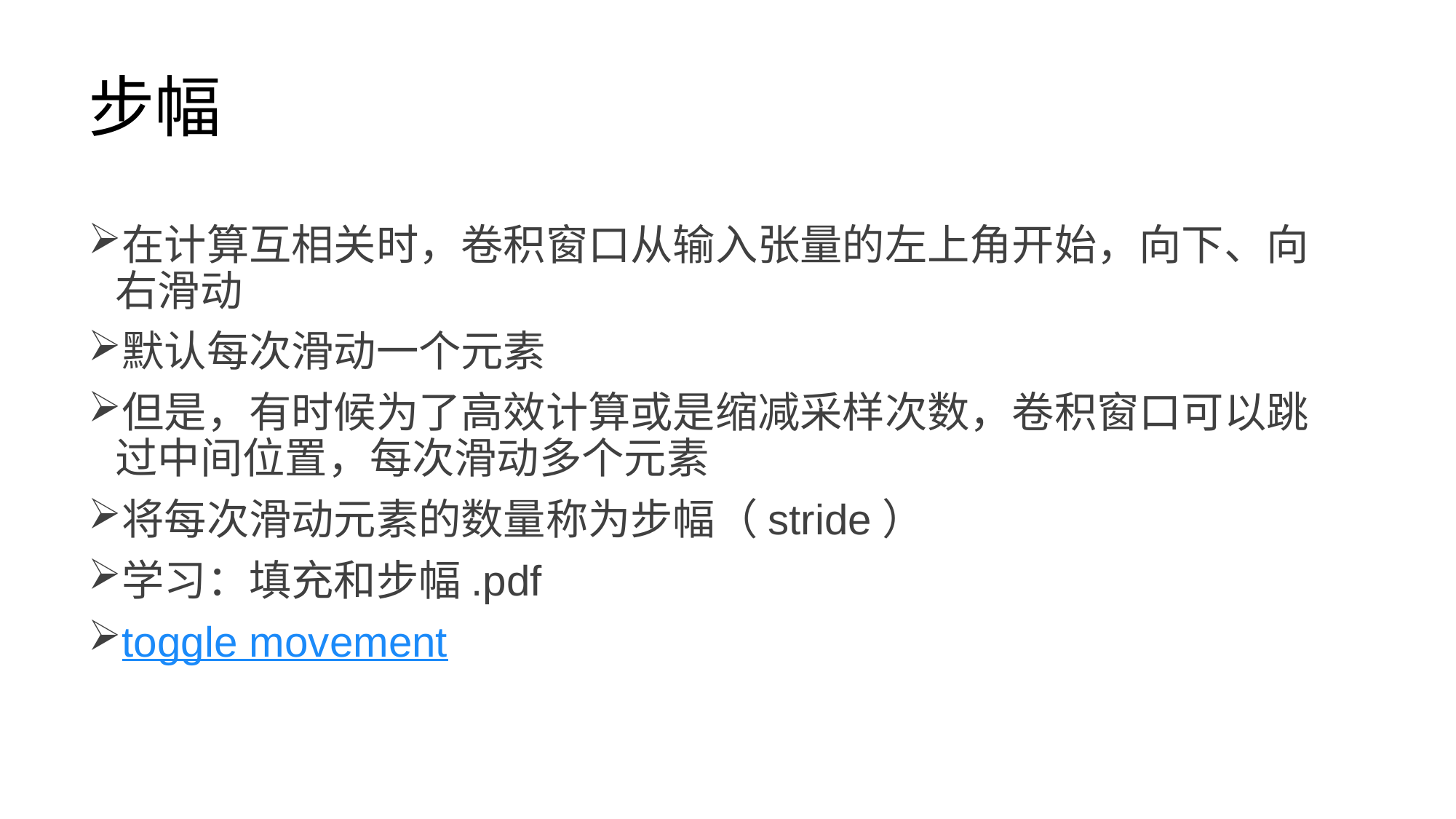

# 步幅
在计算互相关时，卷积窗口从输入张量的左上角开始，向下、向右滑动
默认每次滑动一个元素
但是，有时候为了高效计算或是缩减采样次数，卷积窗口可以跳过中间位置，每次滑动多个元素
将每次滑动元素的数量称为步幅（stride）
学习：填充和步幅.pdf
toggle movement